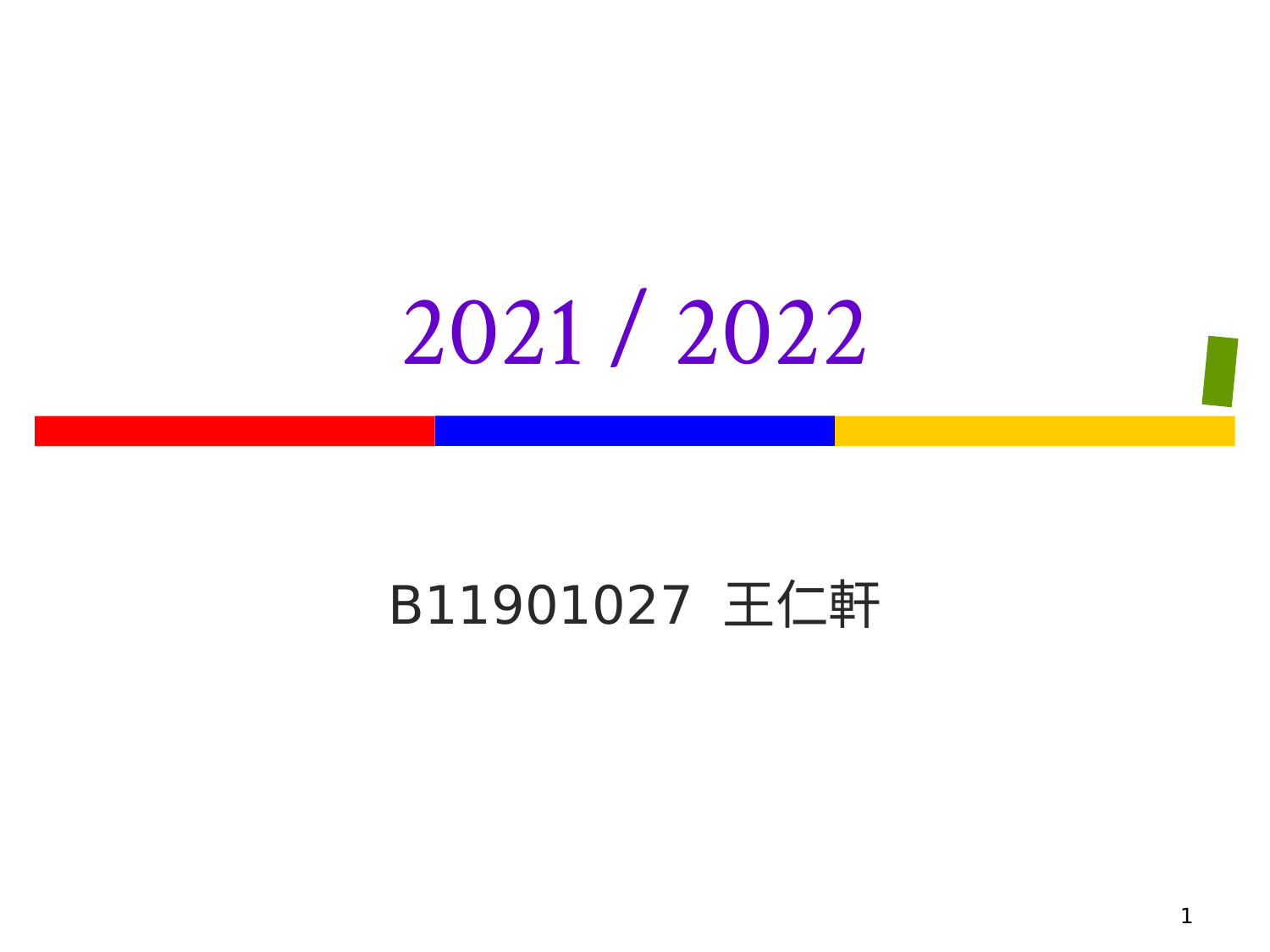

# 2021 / 2022
B11901027 王仁軒
1